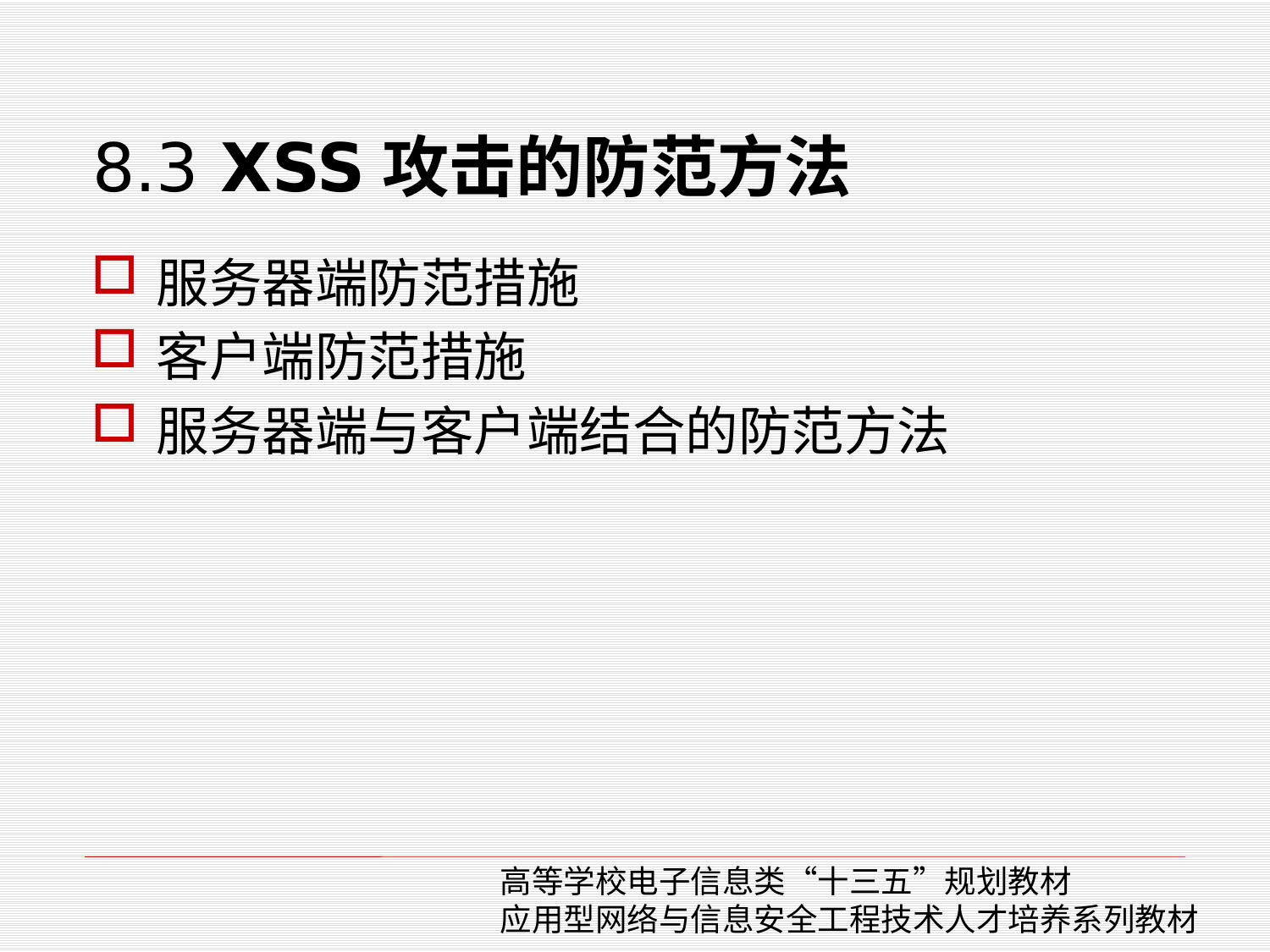

# 8.3 XSS攻击的防范方法
服务器端防范措施
客户端防范措施
服务器端与客户端结合的防范方法
高等学校电子信息类“十三五”规划教材
应用型网络与信息安全工程技术人才培养系列教材